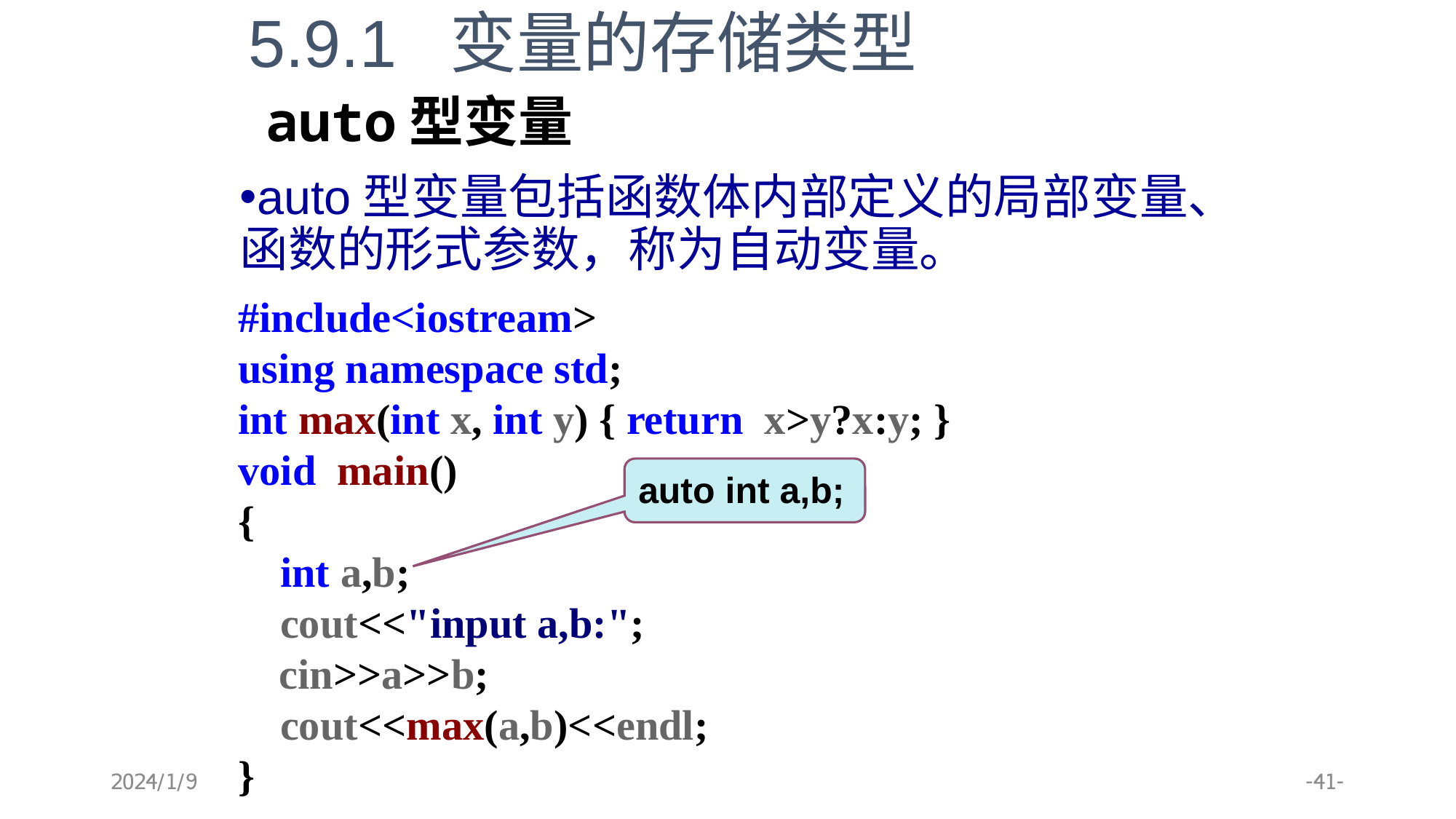

5.9.1  变量的存储类型
# auto型变量
auto型变量包括函数体内部定义的局部变量、函数的形式参数，称为自动变量。
#include<iostream>
using namespace std;
int max(int x, int y) { return  x>y?x:y; }
void  main()
{
    int a,b;
    cout<<"input a,b:";
	cin>>a>>b;
    cout<<max(a,b)<<endl;
}
auto int a,b;
2024/1/9
-41-